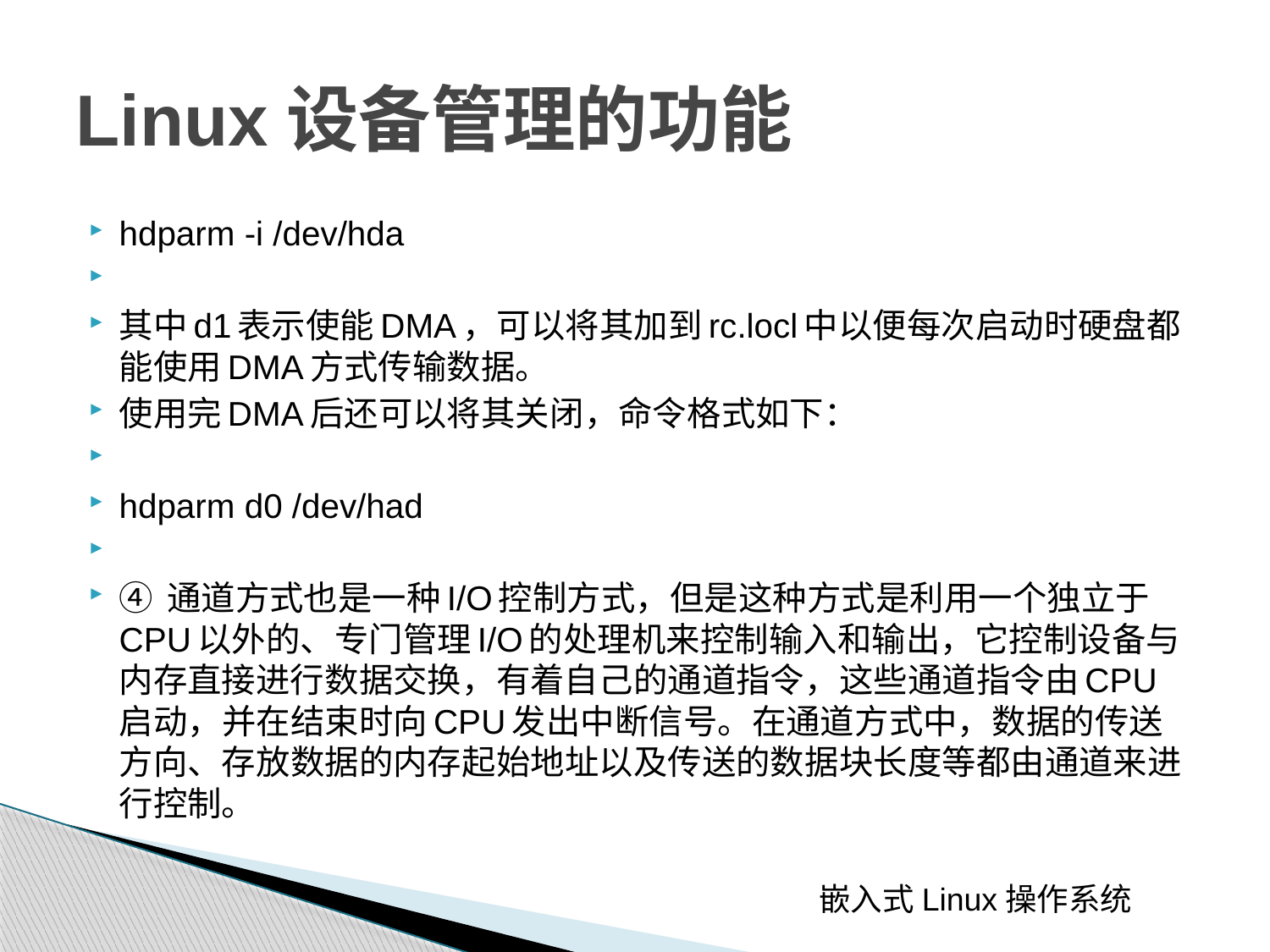

# Linux设备管理的功能
hdparm -i /dev/hda

其中d1表示使能DMA，可以将其加到rc.locl中以便每次启动时硬盘都能使用DMA方式传输数据。
使用完DMA后还可以将其关闭，命令格式如下：

hdparm d0 /dev/had

④ 通道方式也是一种I/O控制方式，但是这种方式是利用一个独立于CPU以外的、专门管理I/O的处理机来控制输入和输出，它控制设备与内存直接进行数据交换，有着自己的通道指令，这些通道指令由CPU启动，并在结束时向CPU发出中断信号。在通道方式中，数据的传送方向、存放数据的内存起始地址以及传送的数据块长度等都由通道来进行控制。
         嵌入式Linux操作系统